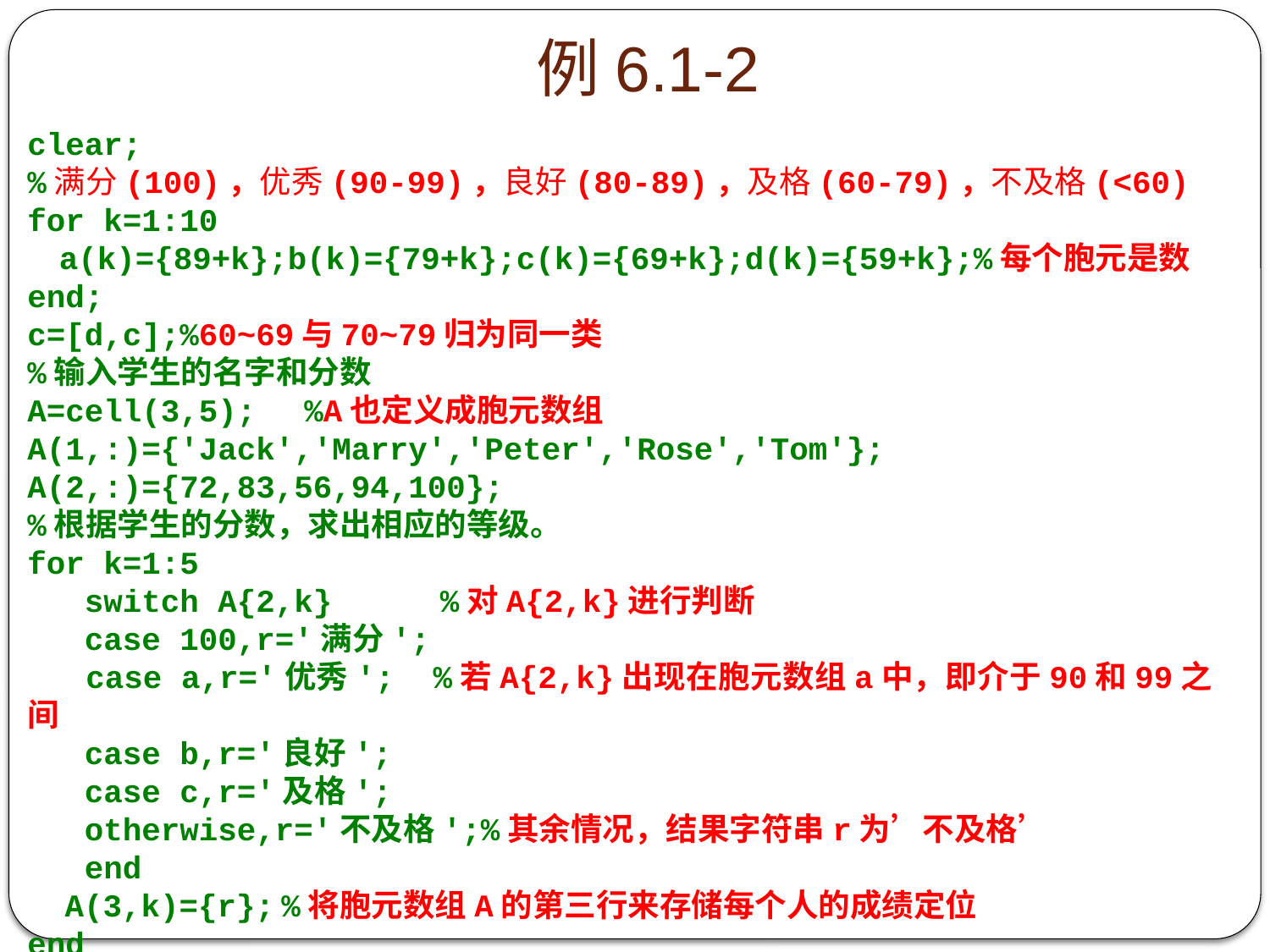

# 例6.1-2
clear;
%满分(100)，优秀(90-99)，良好(80-89)，及格(60-79)，不及格(<60)
for k=1:10
	a(k)={89+k};b(k)={79+k};c(k)={69+k};d(k)={59+k};%每个胞元是数
end;
c=[d,c];%60~69与70~79归为同一类
%输入学生的名字和分数
A=cell(3,5);	%A也定义成胞元数组
A(1,:)={'Jack','Marry','Peter','Rose','Tom'};
A(2,:)={72,83,56,94,100};
%根据学生的分数，求出相应的等级。
for k=1:5
   switch A{2,k}				%对A{2,k}进行判断
   case 100,r='满分';
   case a,r='优秀';  %若A{2,k}出现在胞元数组a中，即介于90和99之间
   case b,r='良好';
   case c,r='及格';
   otherwise,r='不及格';%其余情况，结果字符串r为’不及格’
   end
	A(3,k)={r};	%将胞元数组A的第三行来存储每个人的成绩定位
end